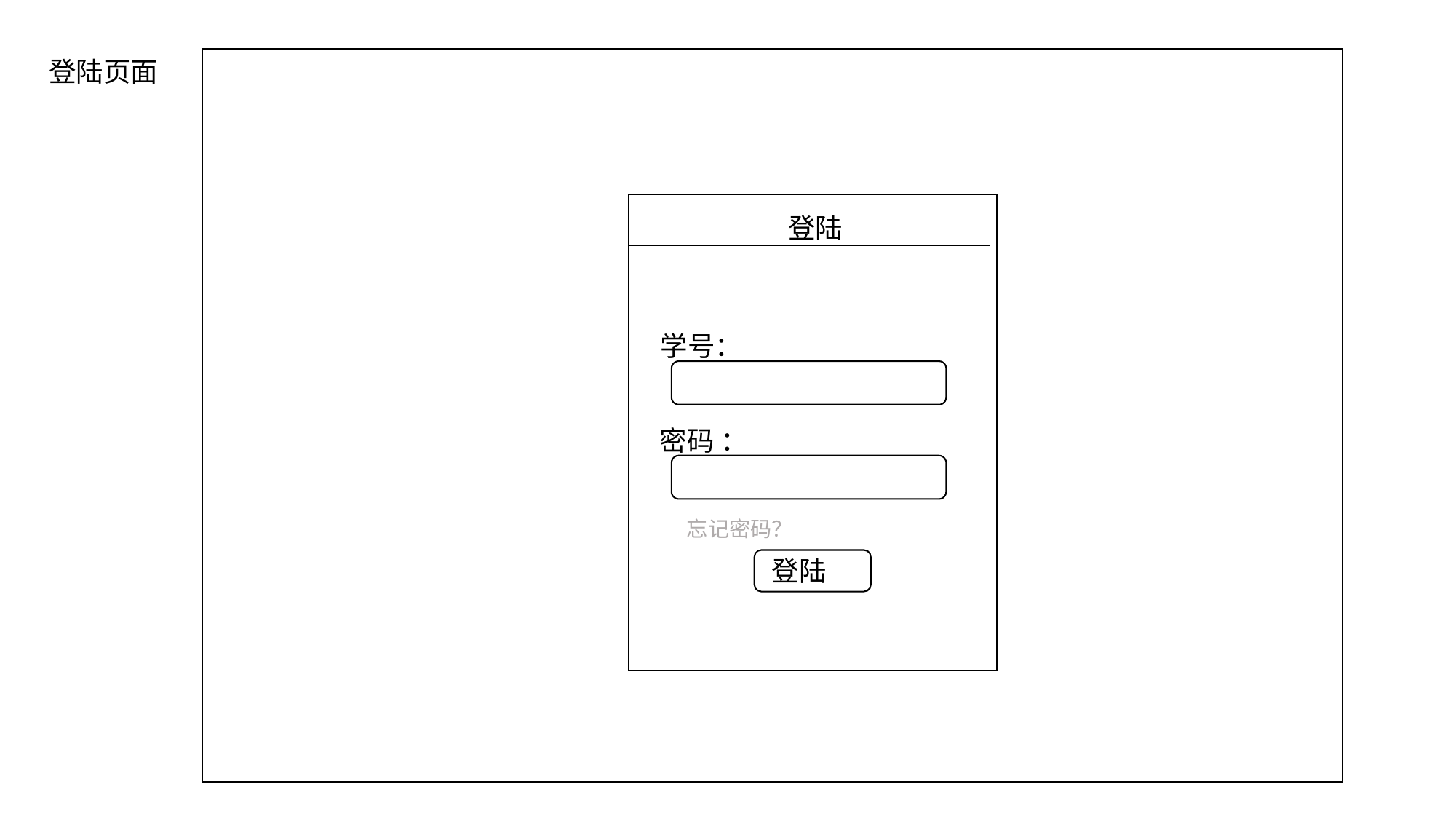

登陆页面

登陆
学号：

密码 ：

忘记密码？
登陆陆